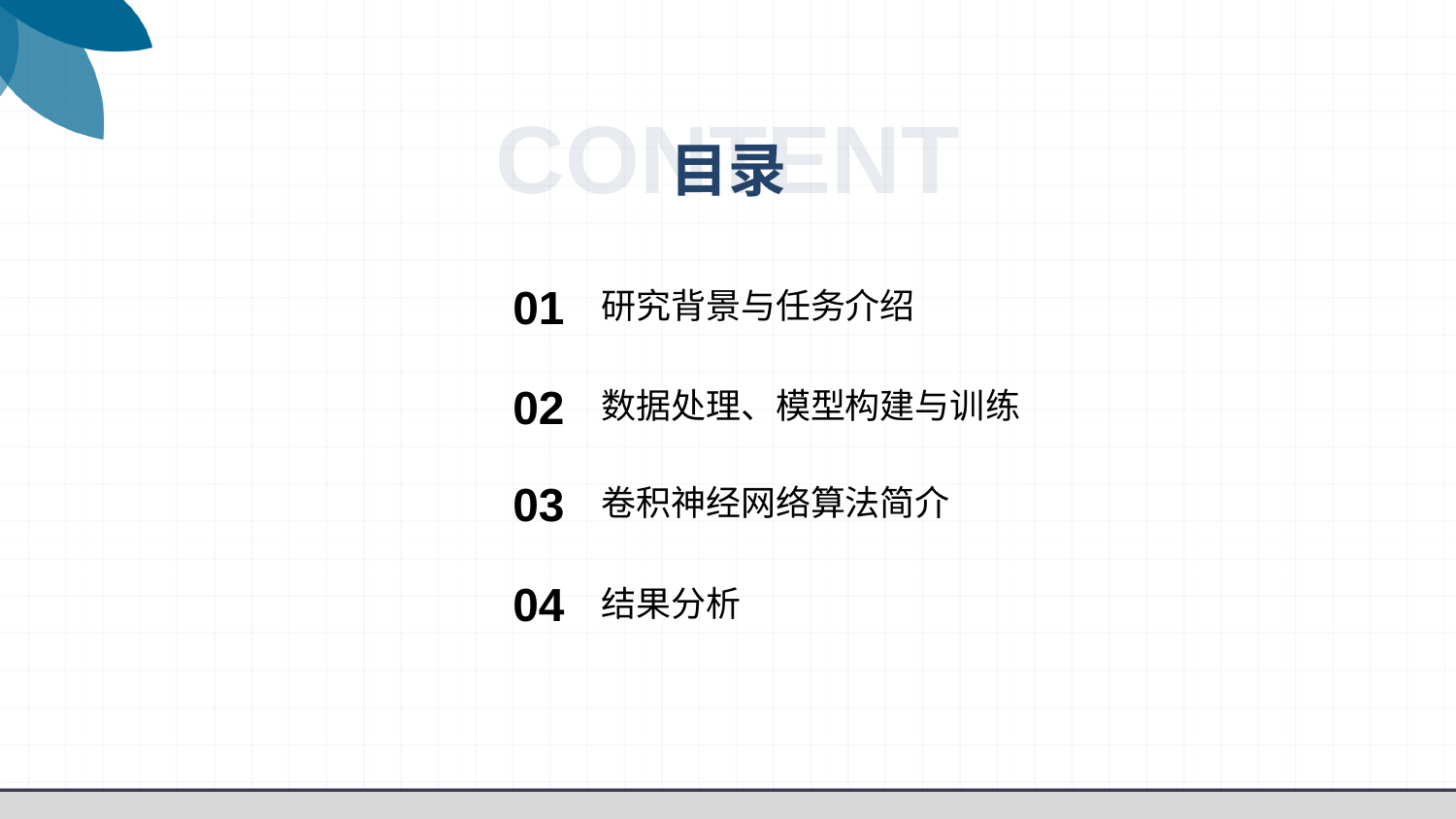

CONTENT
目录
01
研究背景与任务介绍
02
数据处理、模型构建与训练
03
卷积神经网络算法简介
04
结果分析